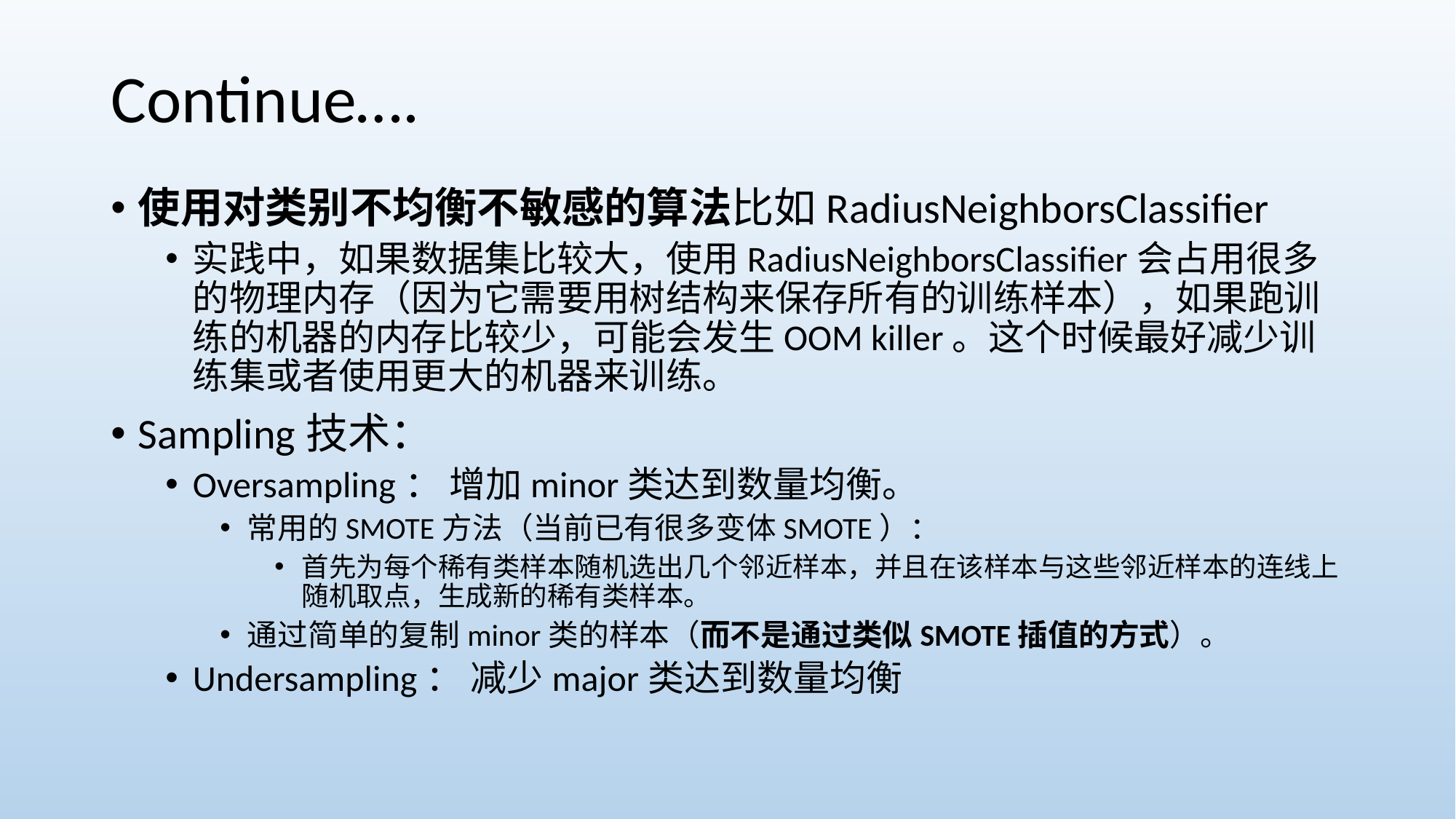

# Continue….
使用对类别不均衡不敏感的算法比如RadiusNeighborsClassifier
实践中，如果数据集比较大，使用RadiusNeighborsClassifier会占用很多的物理内存（因为它需要用树结构来保存所有的训练样本），如果跑训练的机器的内存比较少，可能会发生OOM killer。这个时候最好减少训练集或者使用更大的机器来训练。
Sampling技术：
Oversampling： 增加minor类达到数量均衡。
常用的SMOTE方法（当前已有很多变体SMOTE）：
首先为每个稀有类样本随机选出几个邻近样本，并且在该样本与这些邻近样本的连线上随机取点，生成新的稀有类样本。
通过简单的复制minor类的样本（而不是通过类似SMOTE插值的方式）。
Undersampling： 减少major类达到数量均衡